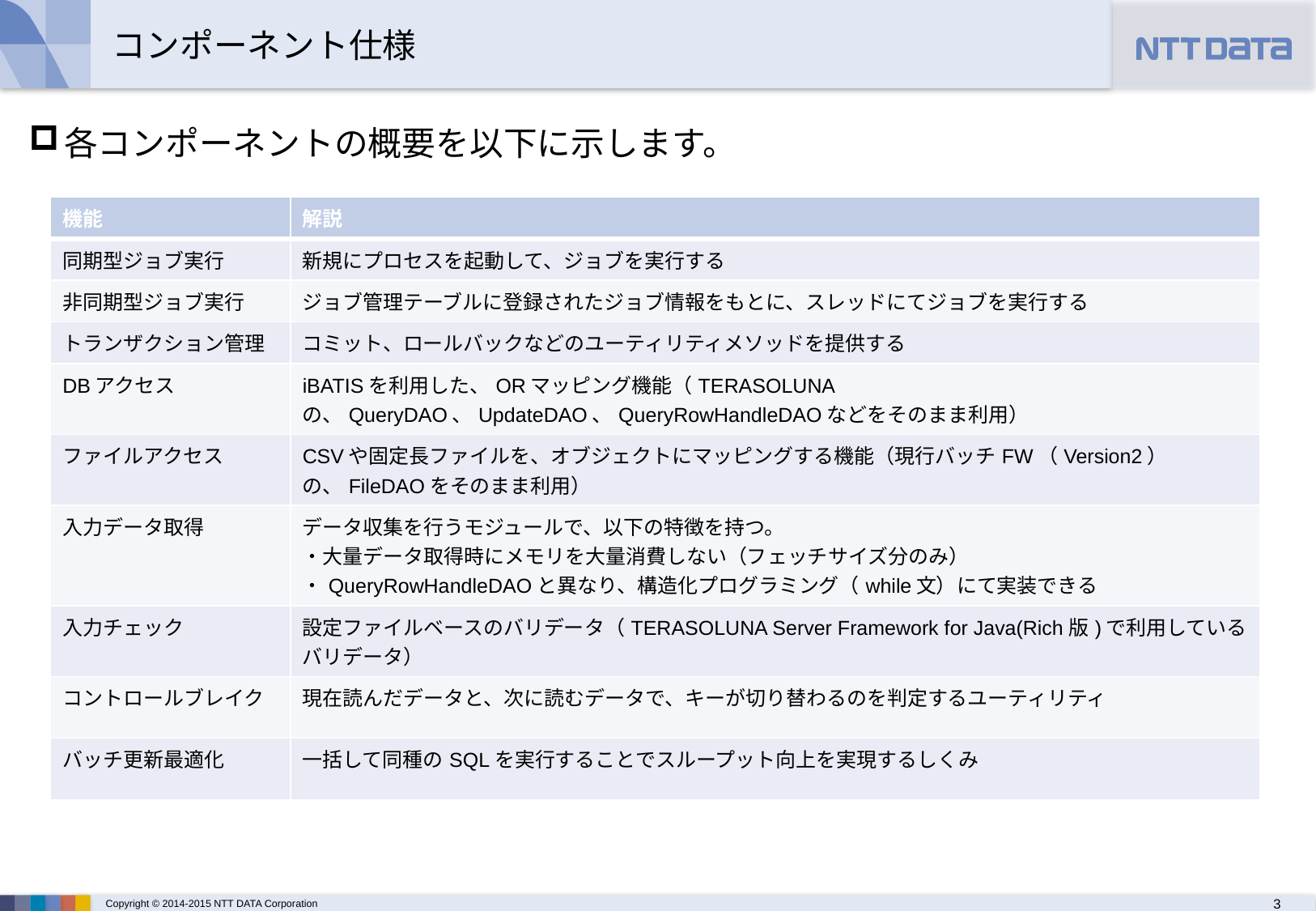

# コンポーネント仕様
各コンポーネントの概要を以下に示します。
| 機能 | 解説 |
| --- | --- |
| 同期型ジョブ実行 | 新規にプロセスを起動して、ジョブを実行する |
| 非同期型ジョブ実行 | ジョブ管理テーブルに登録されたジョブ情報をもとに、スレッドにてジョブを実行する |
| トランザクション管理 | コミット、ロールバックなどのユーティリティメソッドを提供する |
| DBアクセス | iBATISを利用した、ORマッピング機能（TERASOLUNAの、QueryDAO、UpdateDAO、QueryRowHandleDAOなどをそのまま利用） |
| ファイルアクセス | CSVや固定長ファイルを、オブジェクトにマッピングする機能（現行バッチFW（Version2）の、FileDAOをそのまま利用） |
| 入力データ取得 | データ収集を行うモジュールで、以下の特徴を持つ。 ・大量データ取得時にメモリを大量消費しない（フェッチサイズ分のみ） ・QueryRowHandleDAOと異なり、構造化プログラミング（while文）にて実装できる |
| 入力チェック | 設定ファイルベースのバリデータ（TERASOLUNA Server Framework for Java(Rich版)で利用しているバリデータ） |
| コントロールブレイク | 現在読んだデータと、次に読むデータで、キーが切り替わるのを判定するユーティリティ |
| バッチ更新最適化 | 一括して同種のSQLを実行することでスループット向上を実現するしくみ |